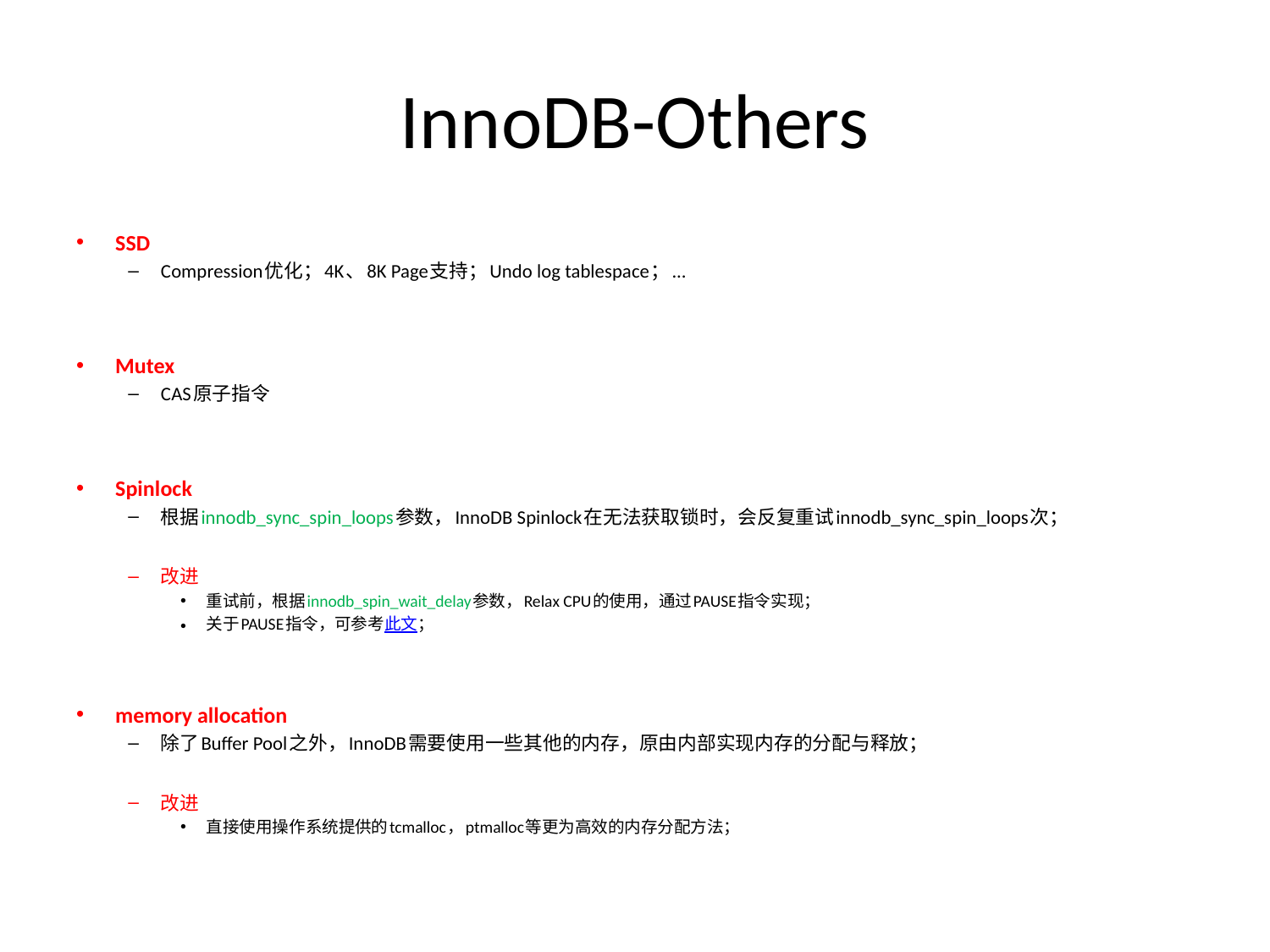

# InnoDB-Others
SSD
Compression优化；4K、8K Page支持；Undo log tablespace；...

Mutex
CAS原子指令

Spinlock
根据innodb_sync_spin_loops参数，InnoDB Spinlock在无法获取锁时，会反复重试innodb_sync_spin_loops次；

改进
重试前，根据innodb_spin_wait_delay参数，Relax CPU的使用，通过PAUSE指令实现；
关于PAUSE指令，可参考此文；

memory allocation
除了Buffer Pool之外，InnoDB需要使用一些其他的内存，原由内部实现内存的分配与释放；

改进
直接使用操作系统提供的tcmalloc，ptmalloc等更为高效的内存分配方法；